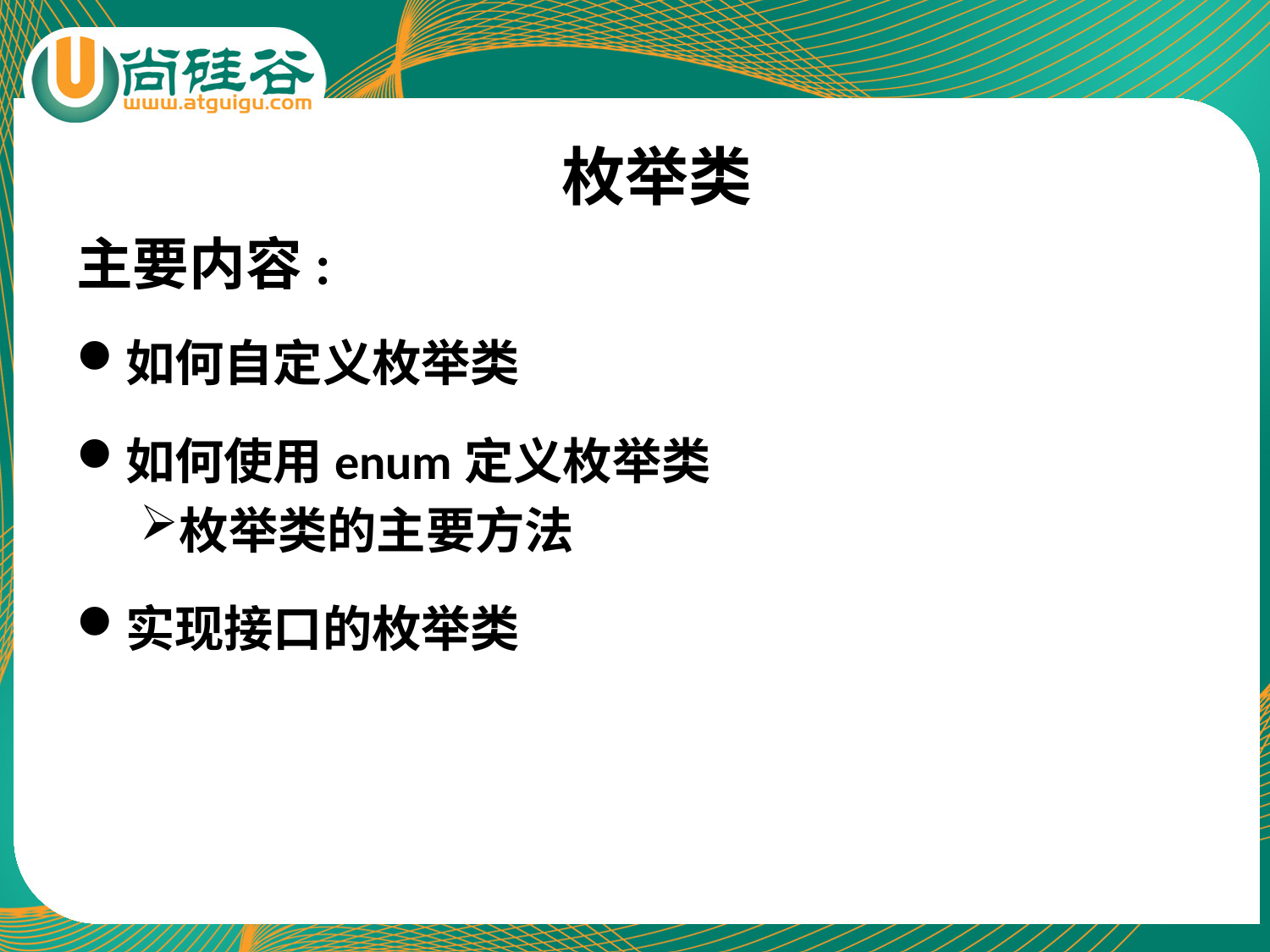

# 枚举类
主要内容:

如何自定义枚举类
如何使用enum定义枚举类
枚举类的主要方法
实现接口的枚举类